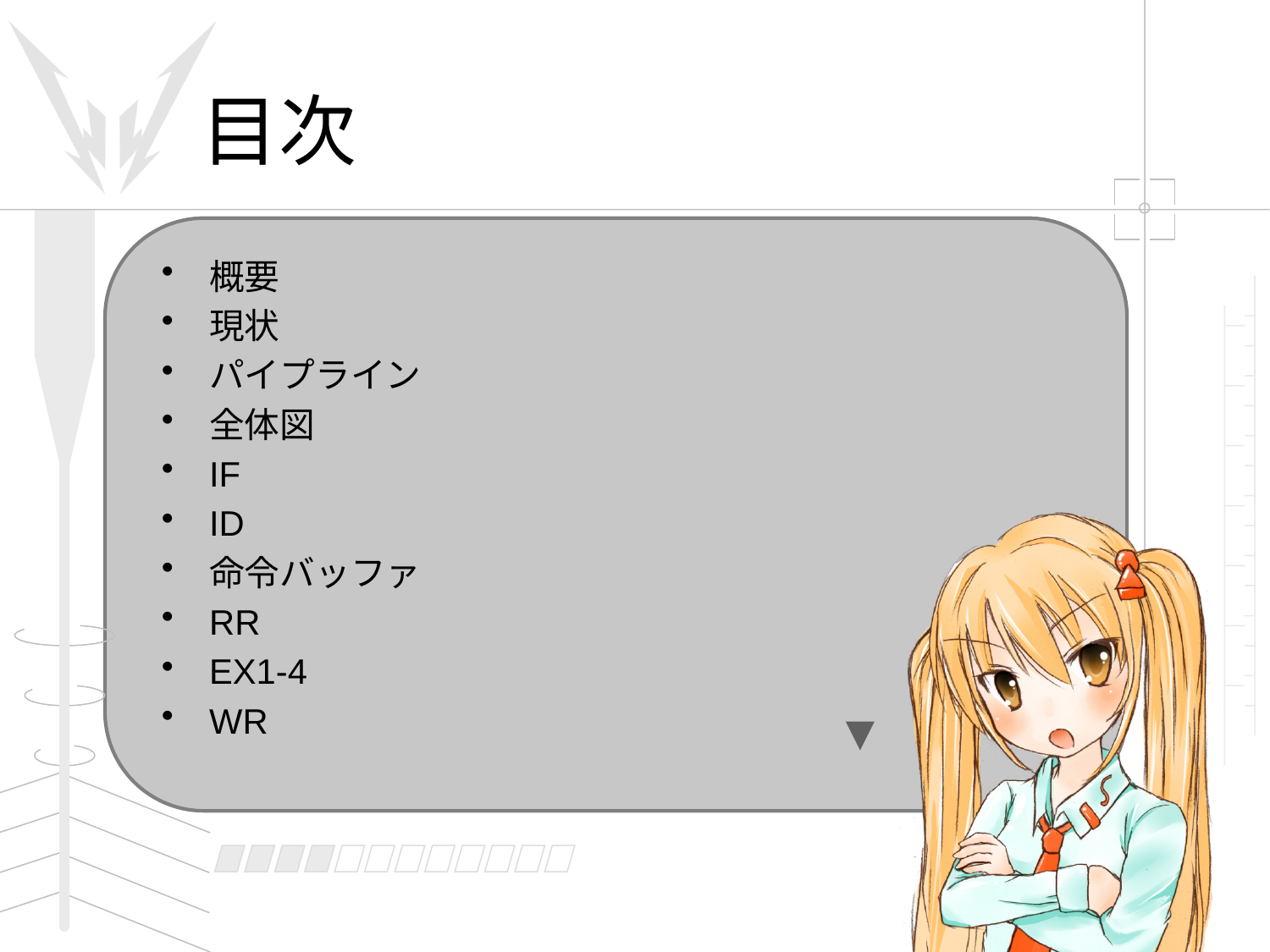

# 目次
概要
現状
パイプライン
全体図
IF
ID
命令バッファ
RR
EX1-4
WR